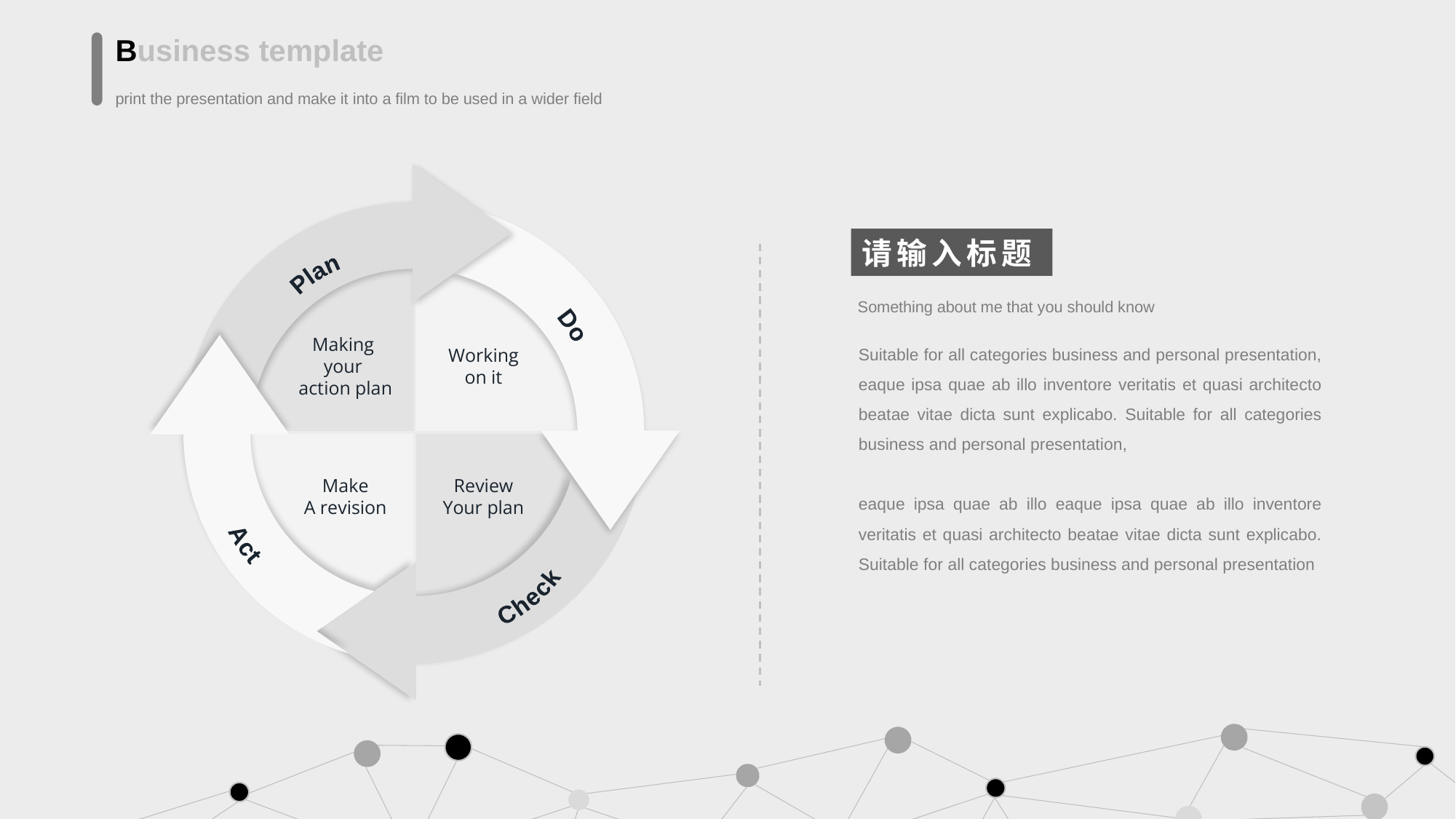

Business template

print the presentation and make it into a film to be used in a wider field

Plan
Do
Making
your
action plan

Working
on it

Make
A revision
Review
Your plan

Act
Check
请输入标题
Something about me that you should know
Suitable for all categories business and personal presentation, eaque ipsa quae ab illo inventore veritatis et quasi architecto beatae vitae dicta sunt explicabo. Suitable for all categories business and personal presentation,

eaque ipsa quae ab illo eaque ipsa quae ab illo inventore veritatis et quasi architecto beatae vitae dicta sunt explicabo. Suitable for all categories business and personal presentation